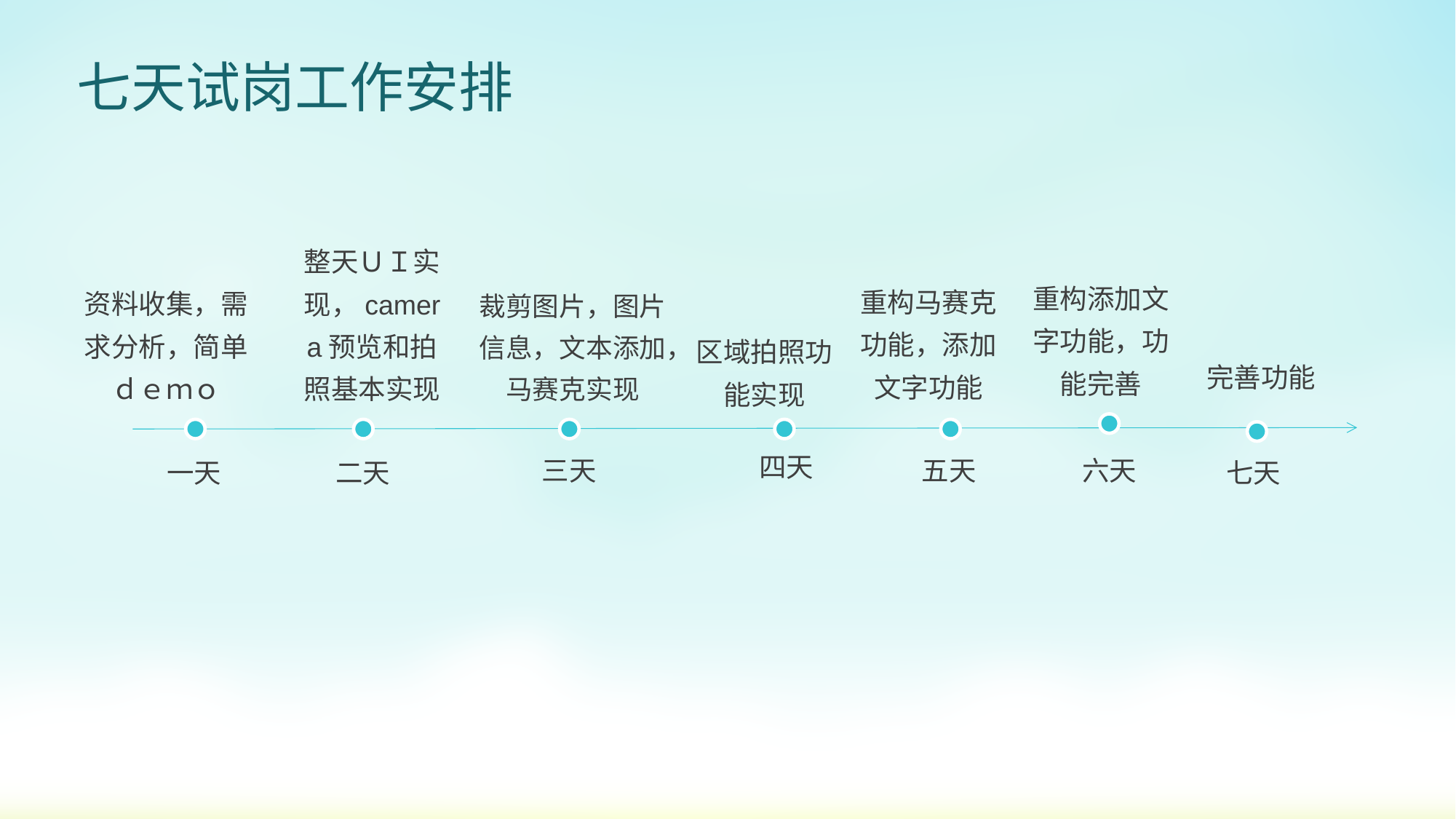

七天试岗工作安排
整天ＵＩ实现，camera预览和拍照基本实现
资料收集，需求分析，简单ｄｅｍｏ
裁剪图片，图片信息，文本添加，马赛克实现
重构马赛克功能，添加文字功能
区域拍照功能实现
重构添加文字功能，功能完善
完善功能

四天
三天
五天
六天
二天
一天
七天